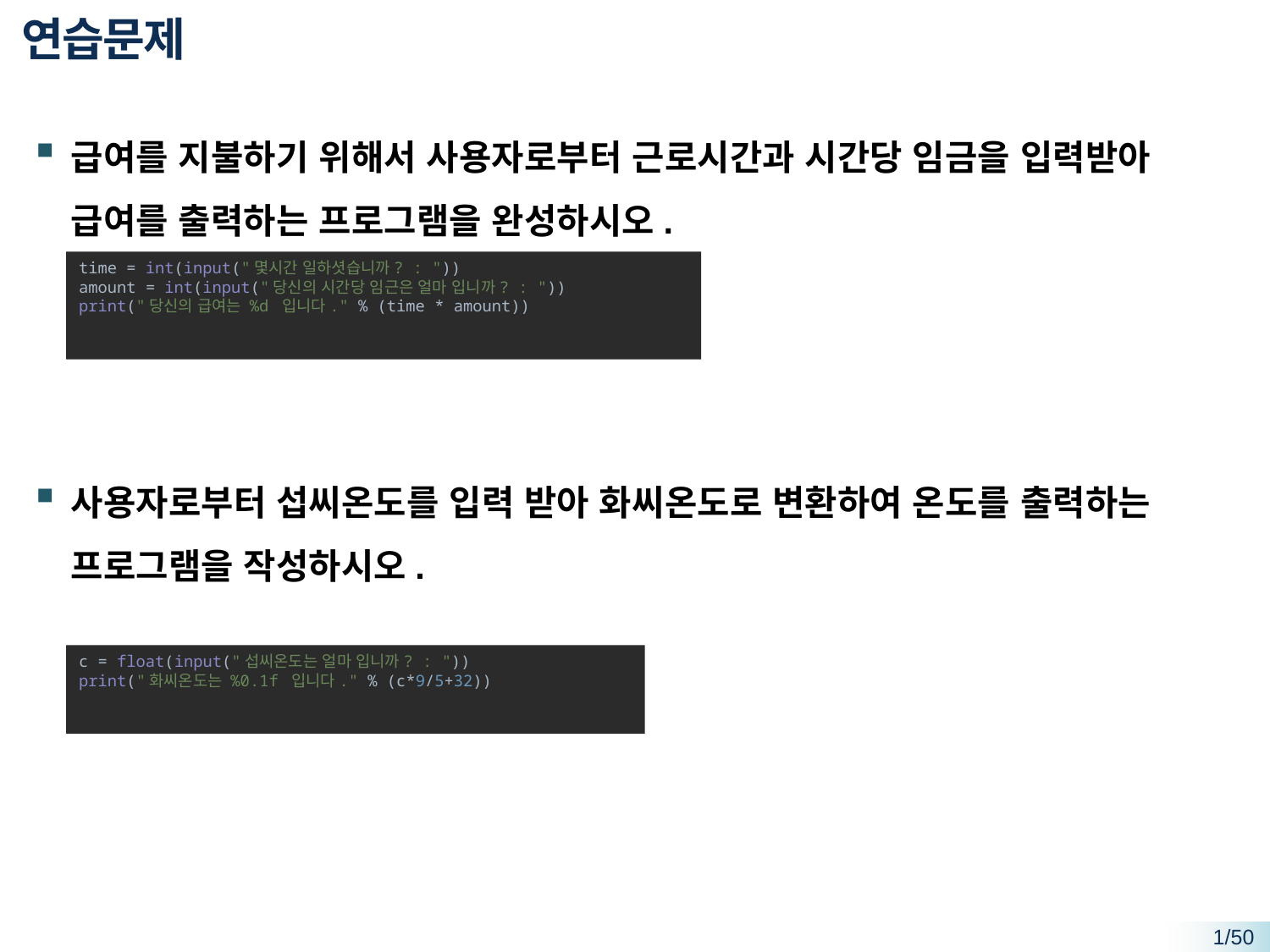

# 연습문제
급여를 지불하기 위해서 사용자로부터 근로시간과 시간당 임금을 입력받아 급여를 출력하는 프로그램을 완성하시오.

사용자로부터 섭씨온도를 입력 받아 화씨온도로 변환하여 온도를 출력하는 프로그램을 작성하시오.

time = int(input("몇시간 일하셧습니까? : "))
amount = int(input("당신의 시간당 임근은 얼마 입니까? : "))
print("당신의 급여는 %d 입니다." % (time * amount))
c = float(input("섭씨온도는 얼마 입니까? : "))
print("화씨온도는 %0.1f 입니다." % (c*9/5+32))